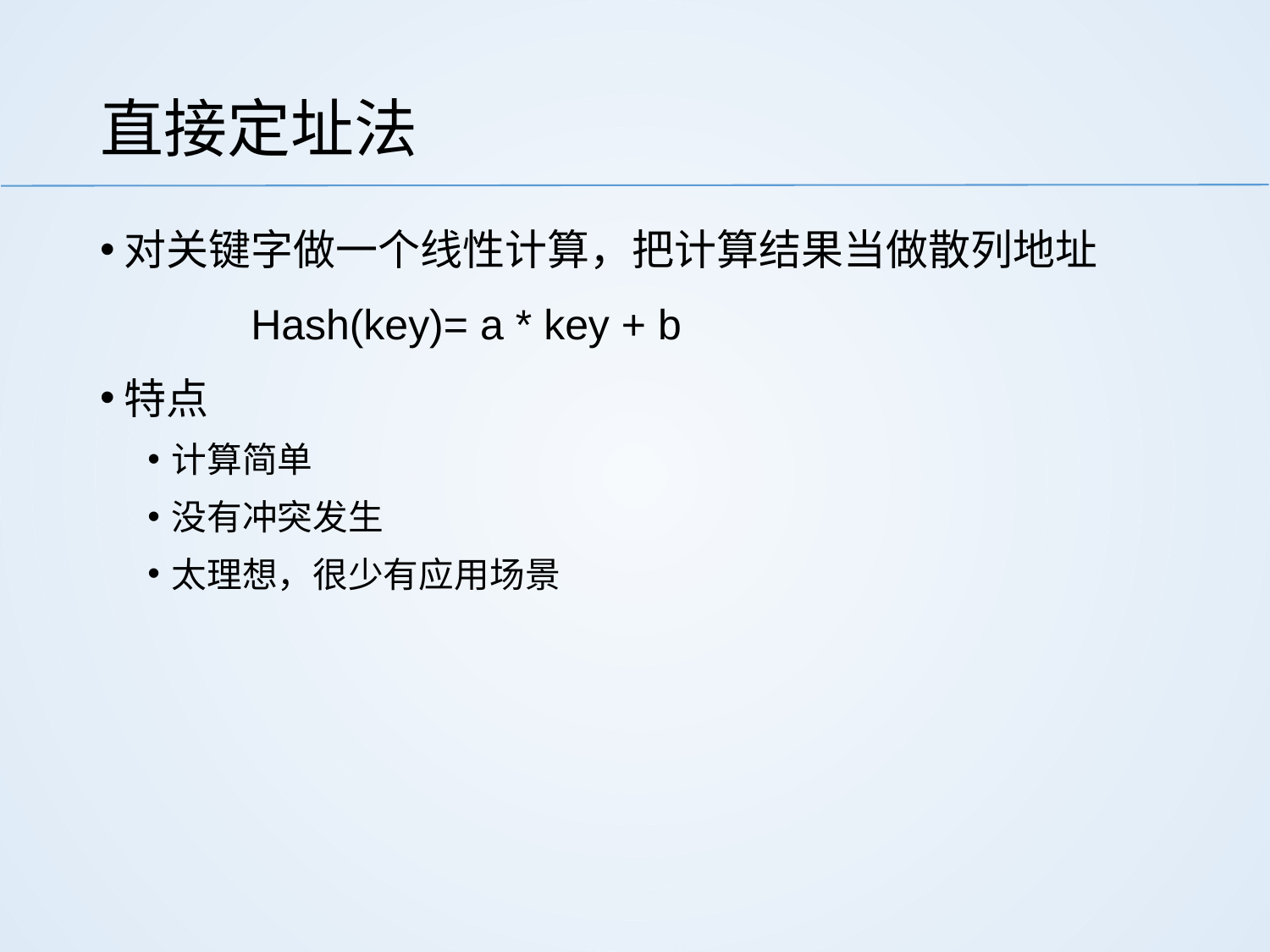

# 直接定址法
对关键字做一个线性计算，把计算结果当做散列地址
		Hash(key)= a * key + b
特点
计算简单
没有冲突发生
太理想，很少有应用场景
30